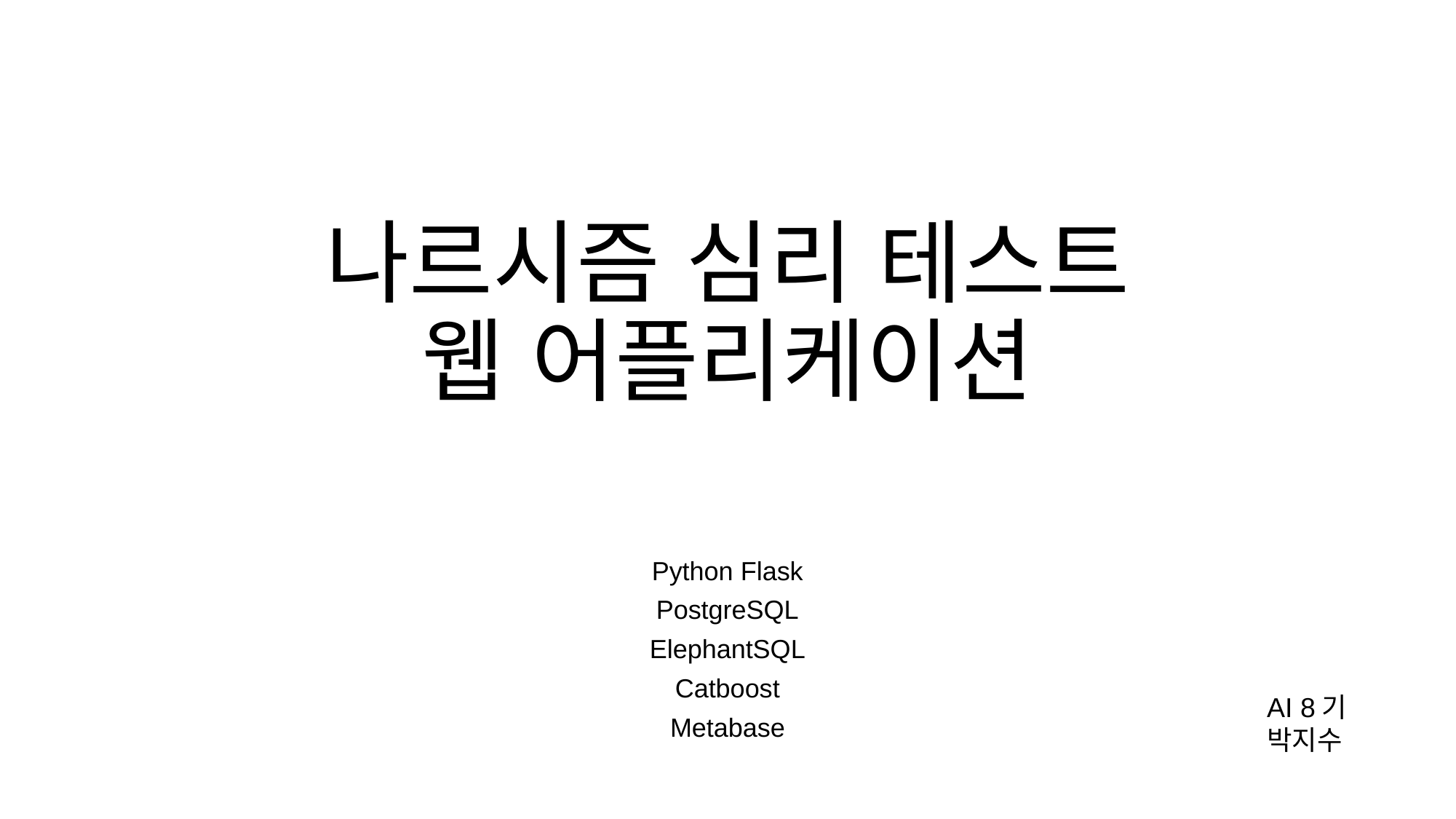

# 나르시즘 심리 테스트 웹 어플리케이션
Python Flask
PostgreSQL
ElephantSQL
Catboost
Metabase
AI 8기
박지수